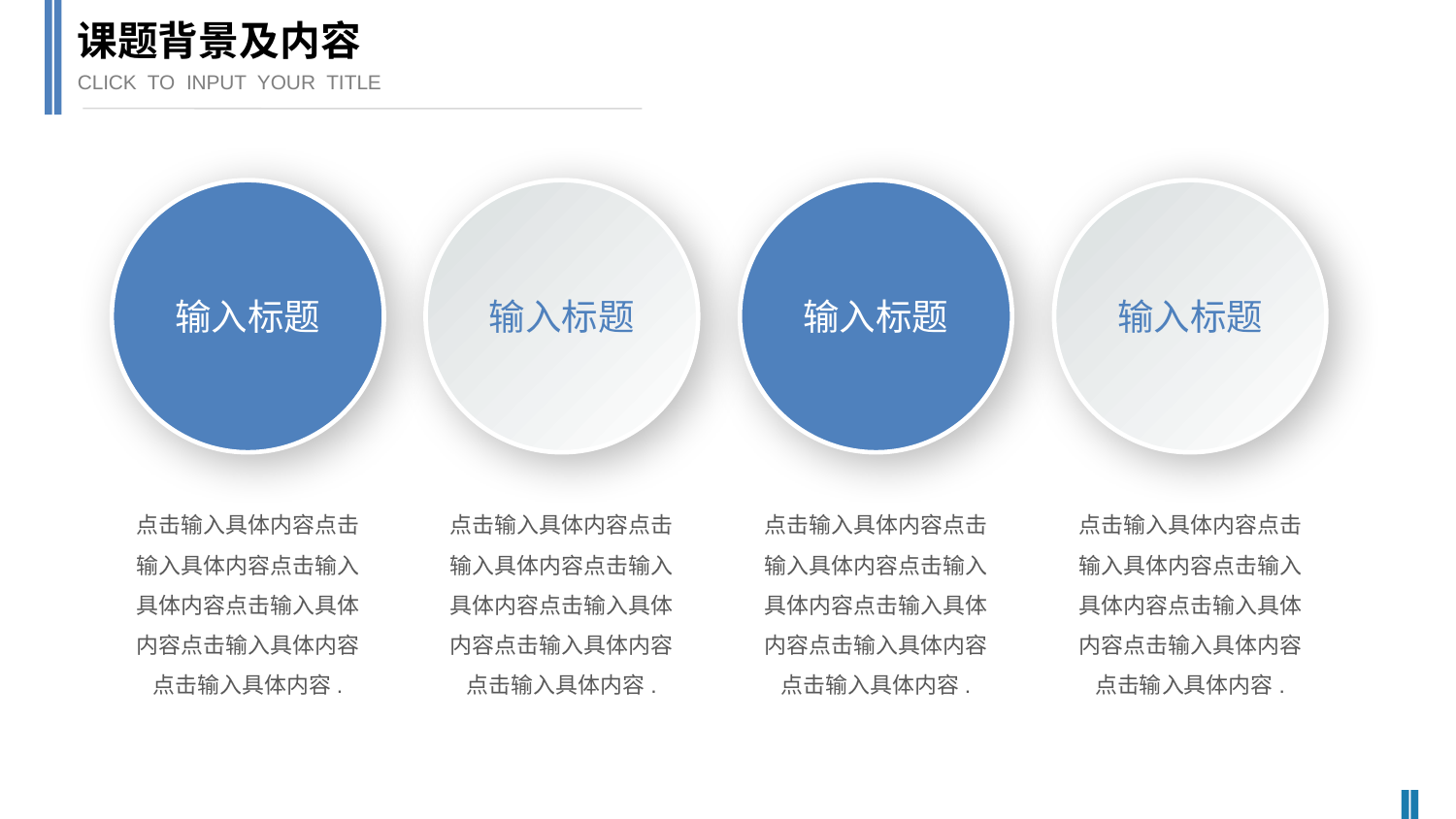

课题背景及内容
CLICK  TO  INPUT  YOUR  TITLE
输入标题
输入标题
输入标题
输入标题
点击输入具体内容点击输入具体内容点击输入具体内容点击输入具体内容点击输入具体内容点击输入具体内容.
点击输入具体内容点击输入具体内容点击输入具体内容点击输入具体内容点击输入具体内容点击输入具体内容.
点击输入具体内容点击输入具体内容点击输入具体内容点击输入具体内容点击输入具体内容点击输入具体内容.
点击输入具体内容点击输入具体内容点击输入具体内容点击输入具体内容点击输入具体内容点击输入具体内容.